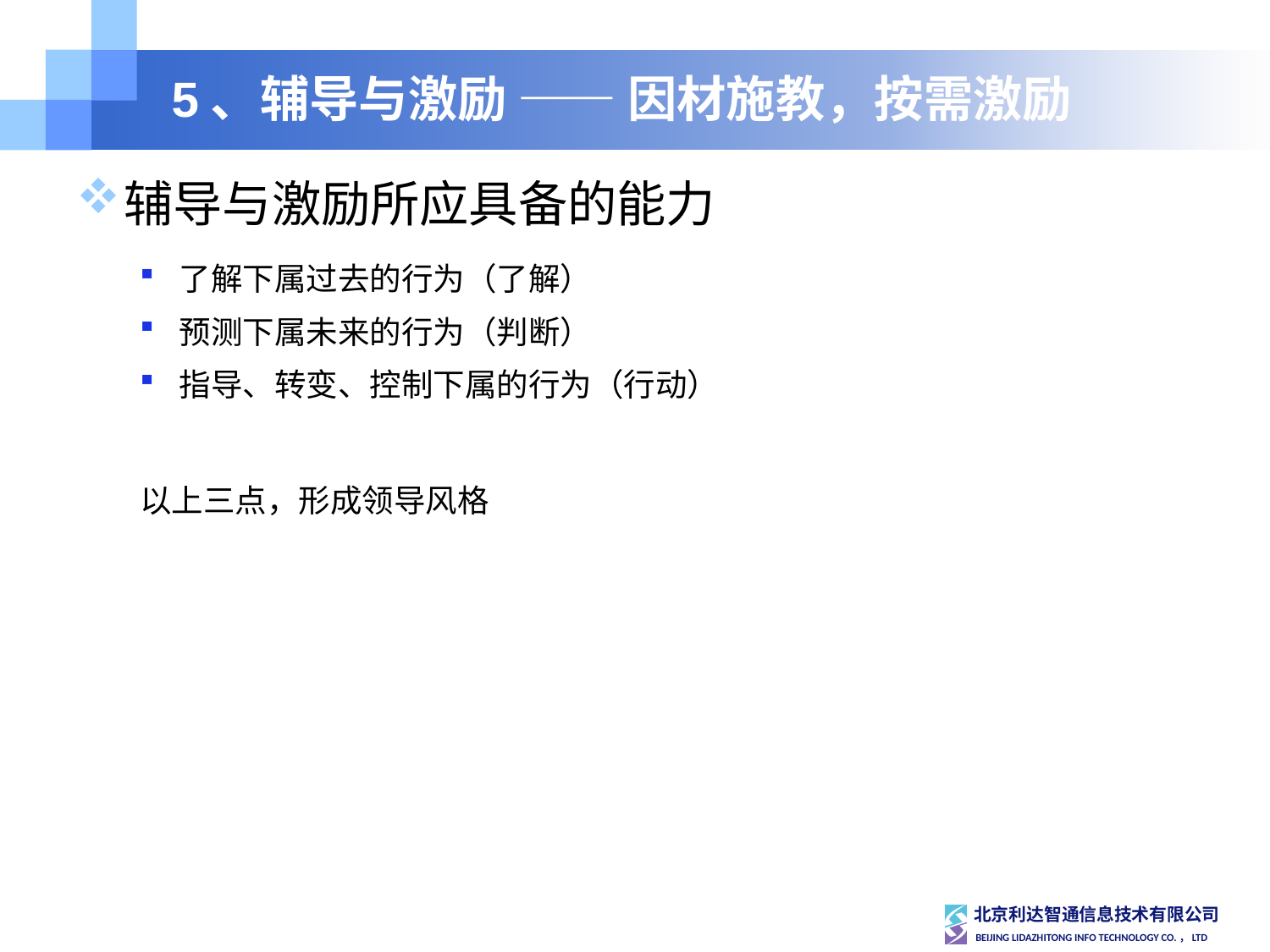

# 5、辅导与激励 —— 因材施教，按需激励
辅导与激励所应具备的能力
了解下属过去的行为（了解）
预测下属未来的行为（判断）
指导、转变、控制下属的行为（行动）

以上三点，形成领导风格